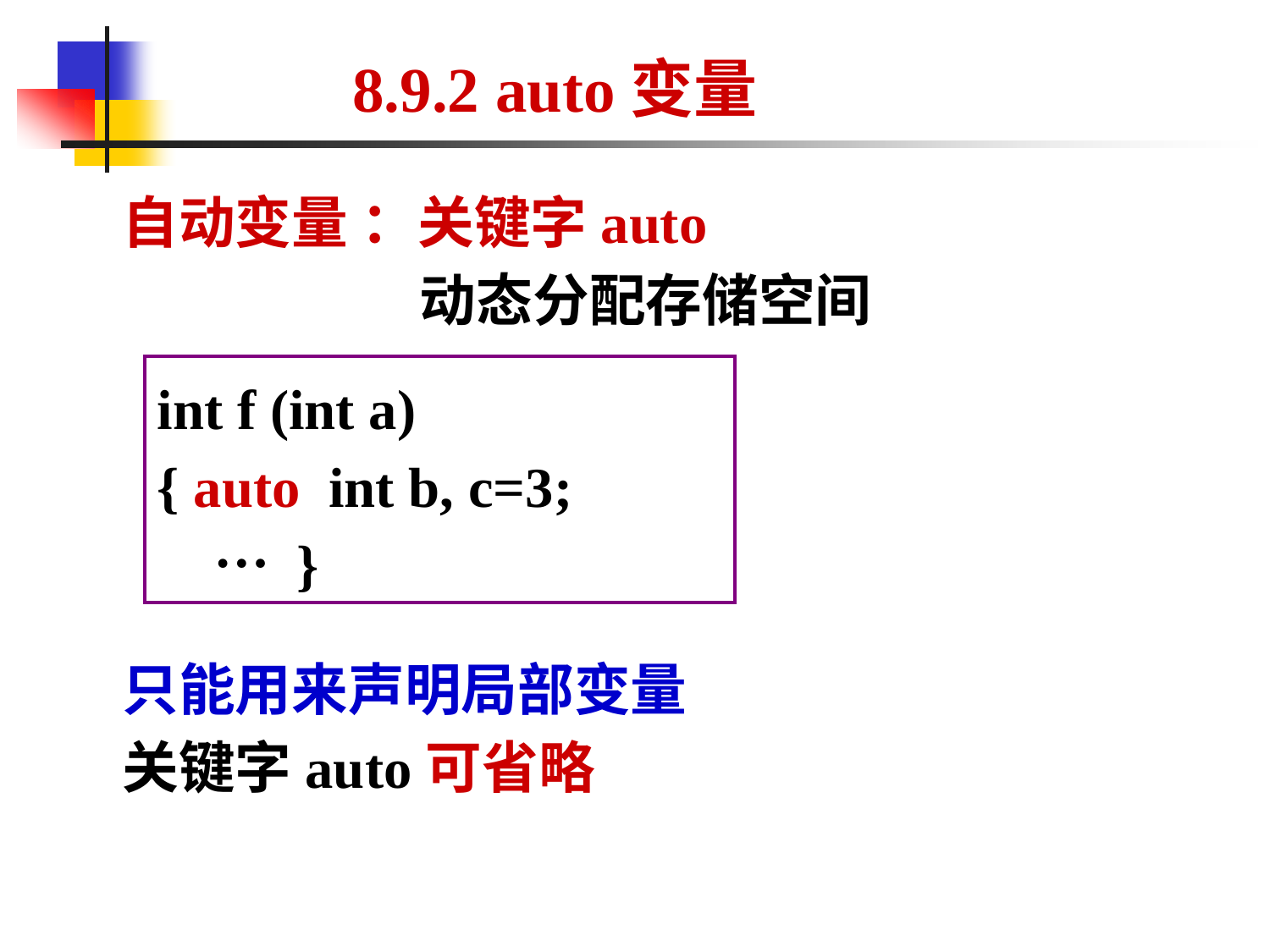

8.9.2 auto变量
自动变量 ：关键字auto
                      动态分配存储空间

只能用来声明局部变量
关键字auto可省略
int f (int a)
{ auto  int b, c=3;
　… }